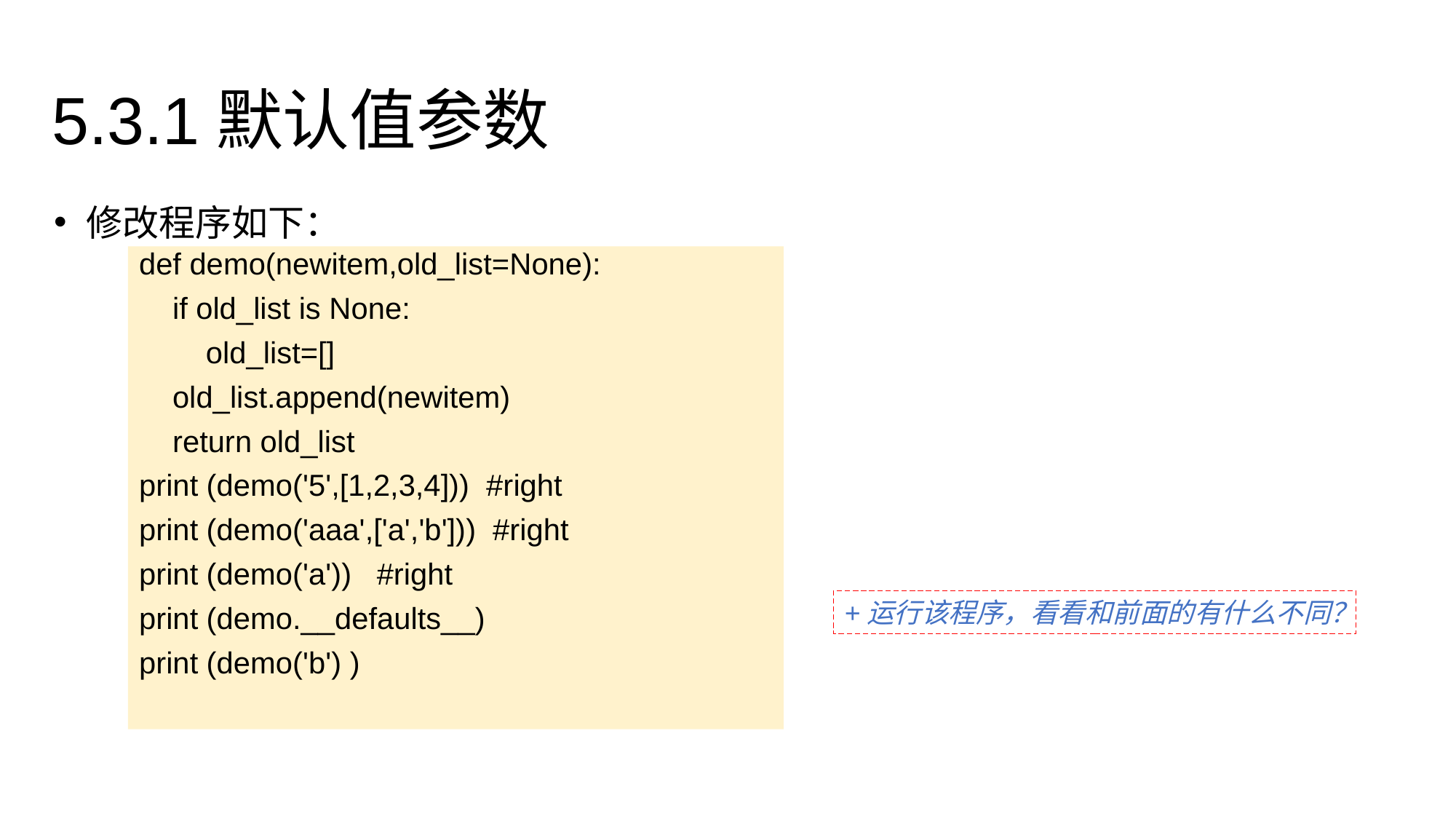

# 5.3.1默认值参数
修改程序如下：

def demo(newitem,old_list=None):
    if old_list is None:
        old_list=[]
    old_list.append(newitem)
    return old_list
print (demo('5',[1,2,3,4]))  #right
print (demo('aaa',['a','b']))  #right
print (demo('a'))   #right
print (demo.__defaults__)
print (demo('b') )
+运行该程序，看看和前面的有什么不同？